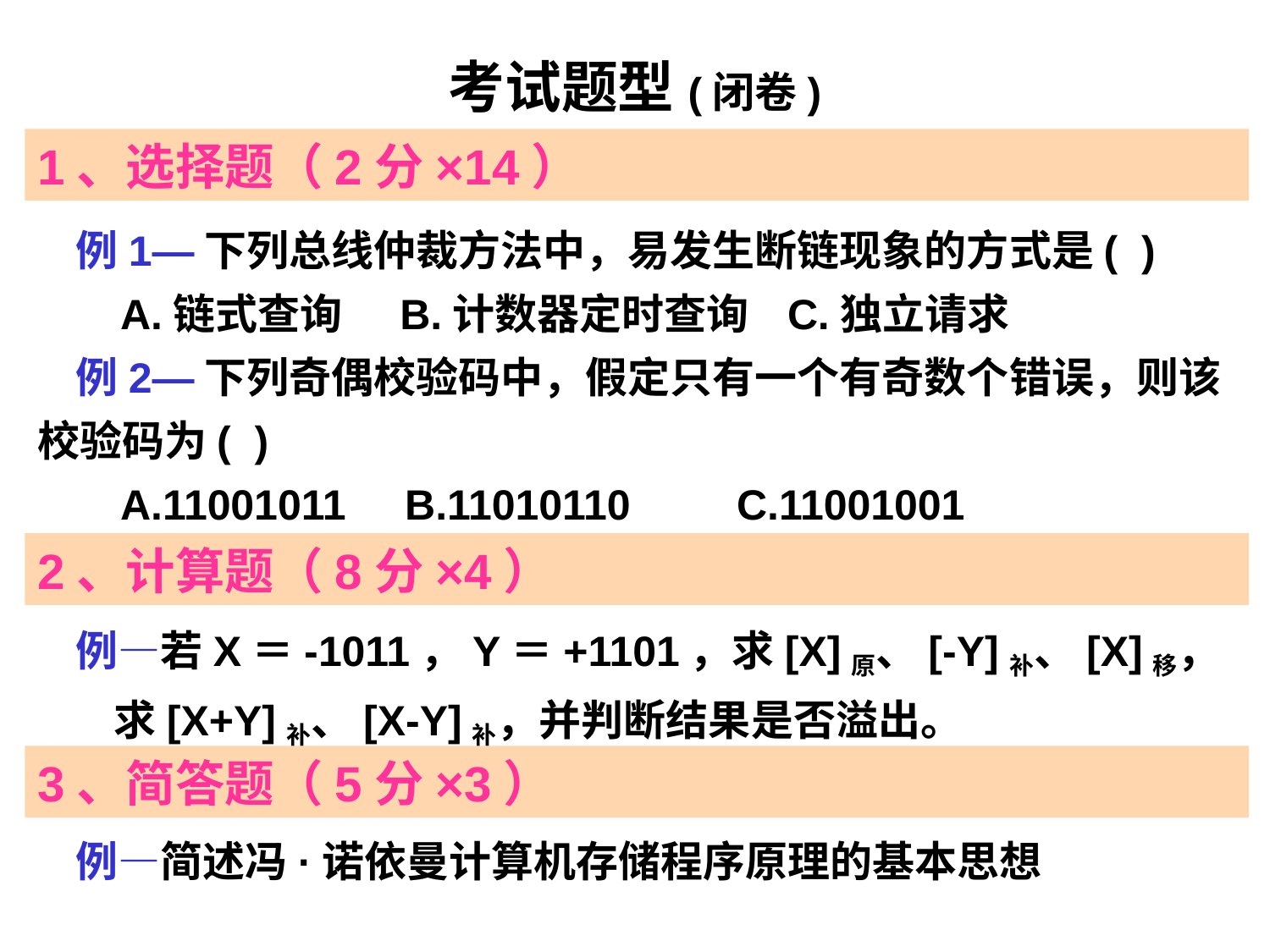

考试题型(闭卷)
1、选择题（2分×14）
   例1—下列总线仲裁方法中，易发生断链现象的方式是(  )
       A.链式查询     B.计数器定时查询   C.独立请求
   例2—下列奇偶校验码中，假定只有一个有奇数个错误，则该校验码为(  )
       A.11001011     B.11010110         C.11001001
2、计算题（8分×4）
   例—若X＝-1011，Y＝+1101，求[X]原、[-Y]补、[X]移，
       求[X+Y]补、[X-Y]补，并判断结果是否溢出。
3、简答题（5分×3）
   例—简述冯·诺依曼计算机存储程序原理的基本思想
3